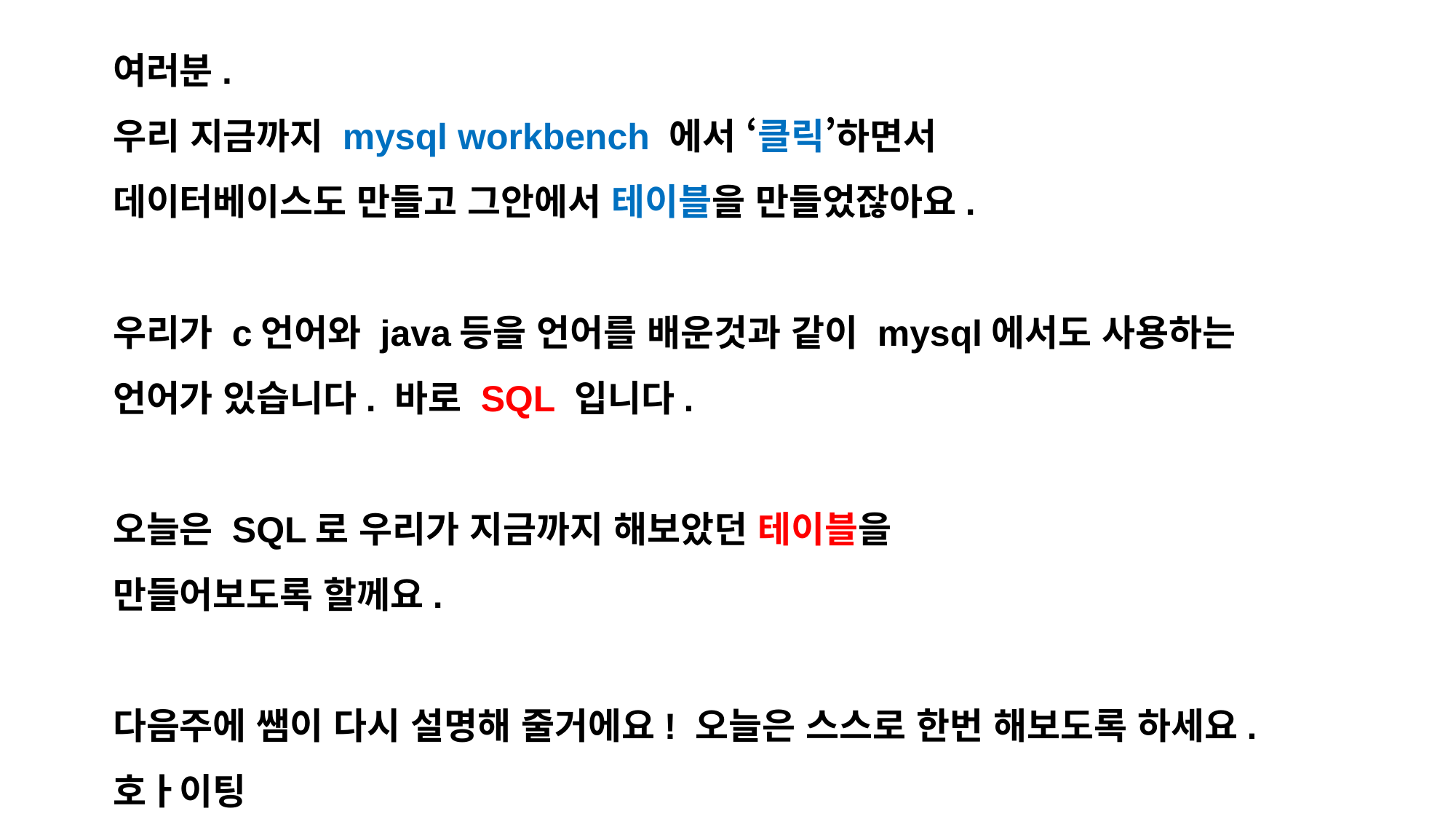

여러분.
우리 지금까지 mysql workbench 에서 ‘클릭’하면서
데이터베이스도 만들고 그안에서 테이블을 만들었잖아요.

우리가 c언어와 java등을 언어를 배운것과 같이 mysql에서도 사용하는
언어가 있습니다. 바로 SQL 입니다.

오늘은 SQL로 우리가 지금까지 해보았던 테이블을
만들어보도록 할께요.

다음주에 쌤이 다시 설명해 줄거에요! 오늘은 스스로 한번 해보도록 하세요.
호ㅏ이팅